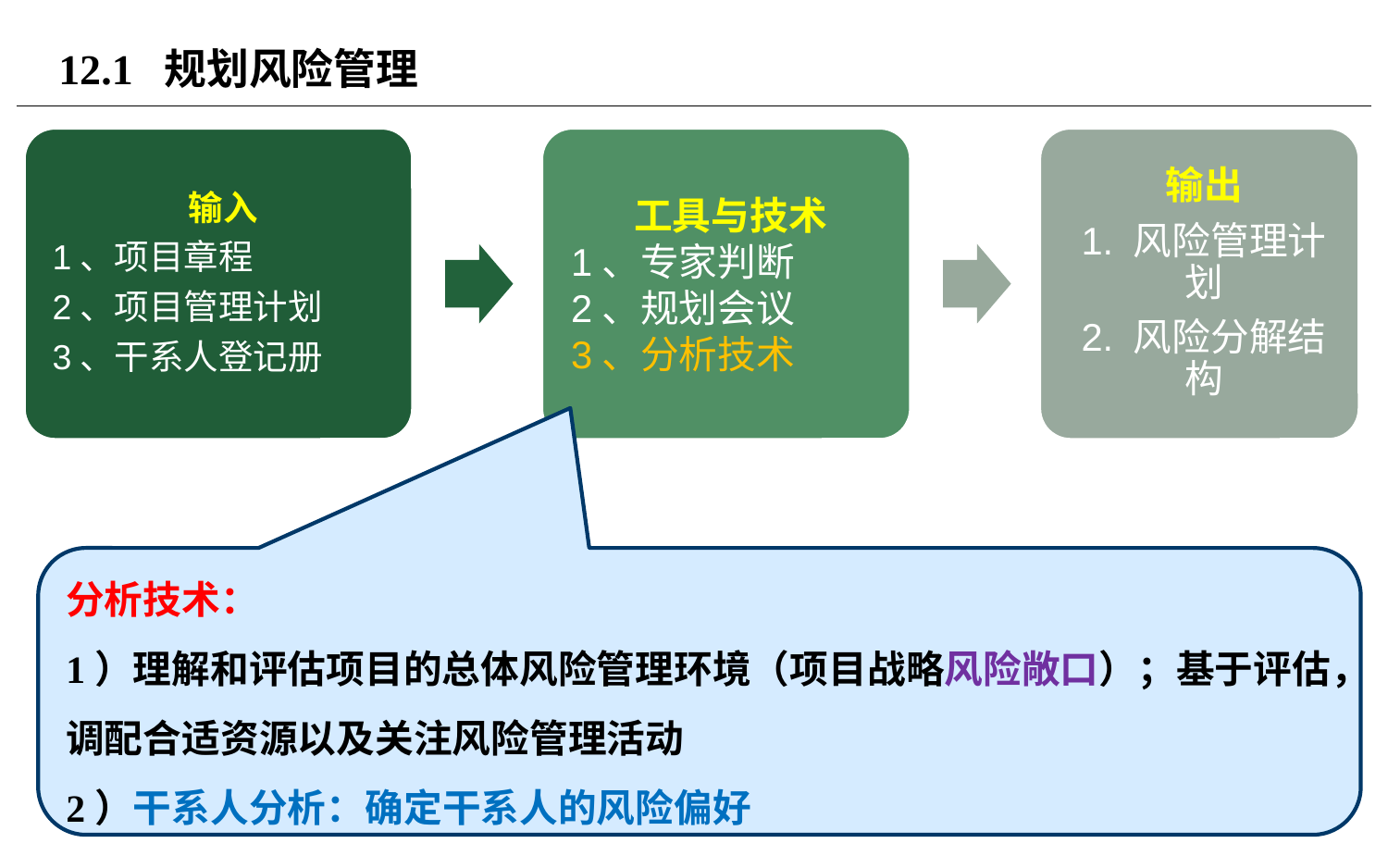

# 12.1  规划风险管理
输入
1、项目章程
2、项目管理计划
3、干系人登记册

工具与技术
1、专家判断
2、规划会议
3、分析技术

输出
1. 风险管理计划
2. 风险分解结构

分析技术：
1）理解和评估项目的总体风险管理环境（项目战略风险敞口）；基于评估，调配合适资源以及关注风险管理活动
2）干系人分析：确定干系人的风险偏好